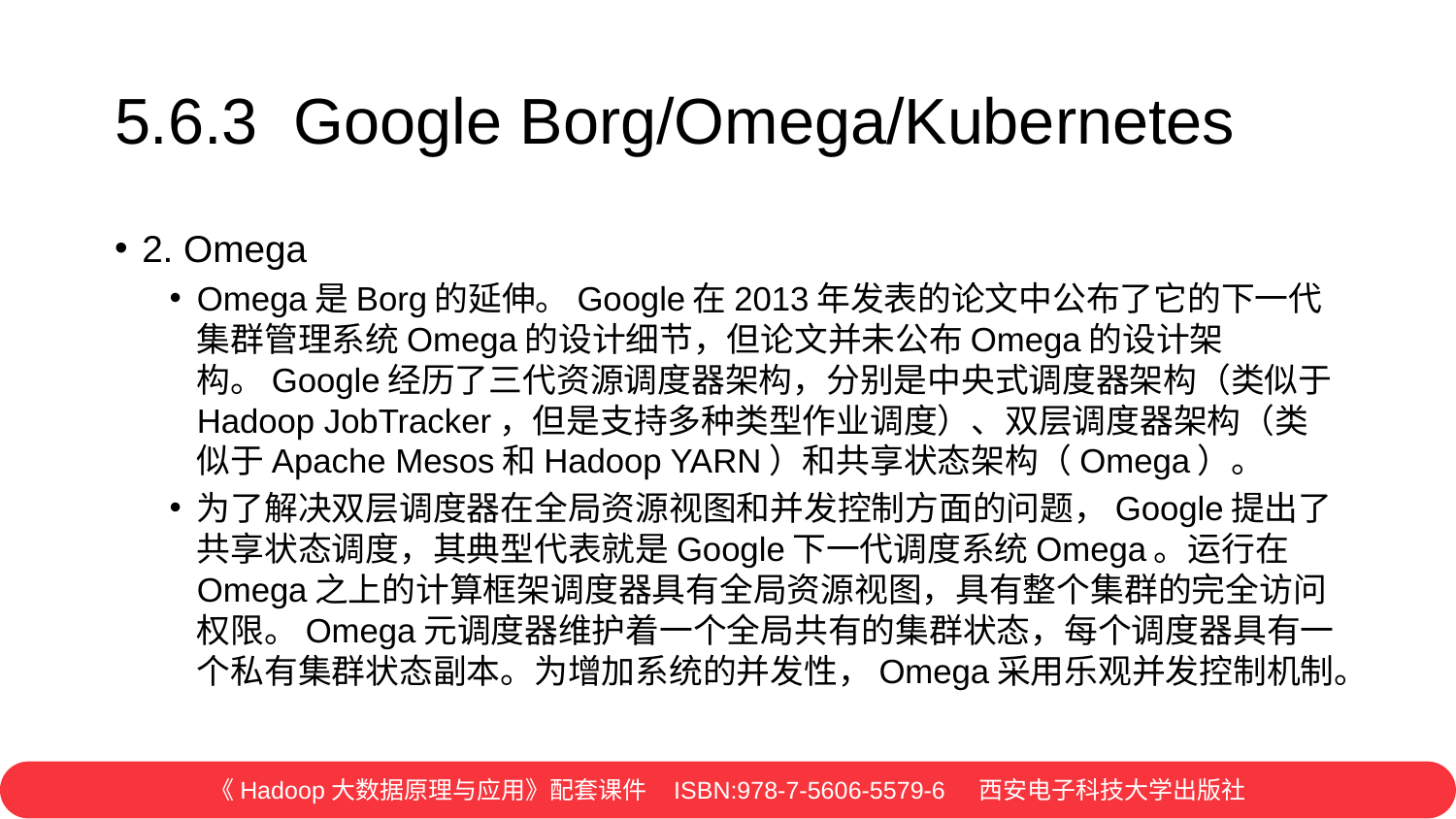

# 5.6.3  Google Borg/Omega/Kubernetes
2. Omega
Omega是Borg的延伸。Google在2013年发表的论文中公布了它的下一代集群管理系统Omega的设计细节，但论文并未公布Omega的设计架构。Google经历了三代资源调度器架构，分别是中央式调度器架构（类似于Hadoop JobTracker，但是支持多种类型作业调度）、双层调度器架构（类似于Apache Mesos和Hadoop YARN）和共享状态架构（Omega）。
为了解决双层调度器在全局资源视图和并发控制方面的问题，Google提出了共享状态调度，其典型代表就是Google下一代调度系统Omega。运行在Omega之上的计算框架调度器具有全局资源视图，具有整个集群的完全访问权限。Omega元调度器维护着一个全局共有的集群状态，每个调度器具有一个私有集群状态副本。为增加系统的并发性，Omega采用乐观并发控制机制。